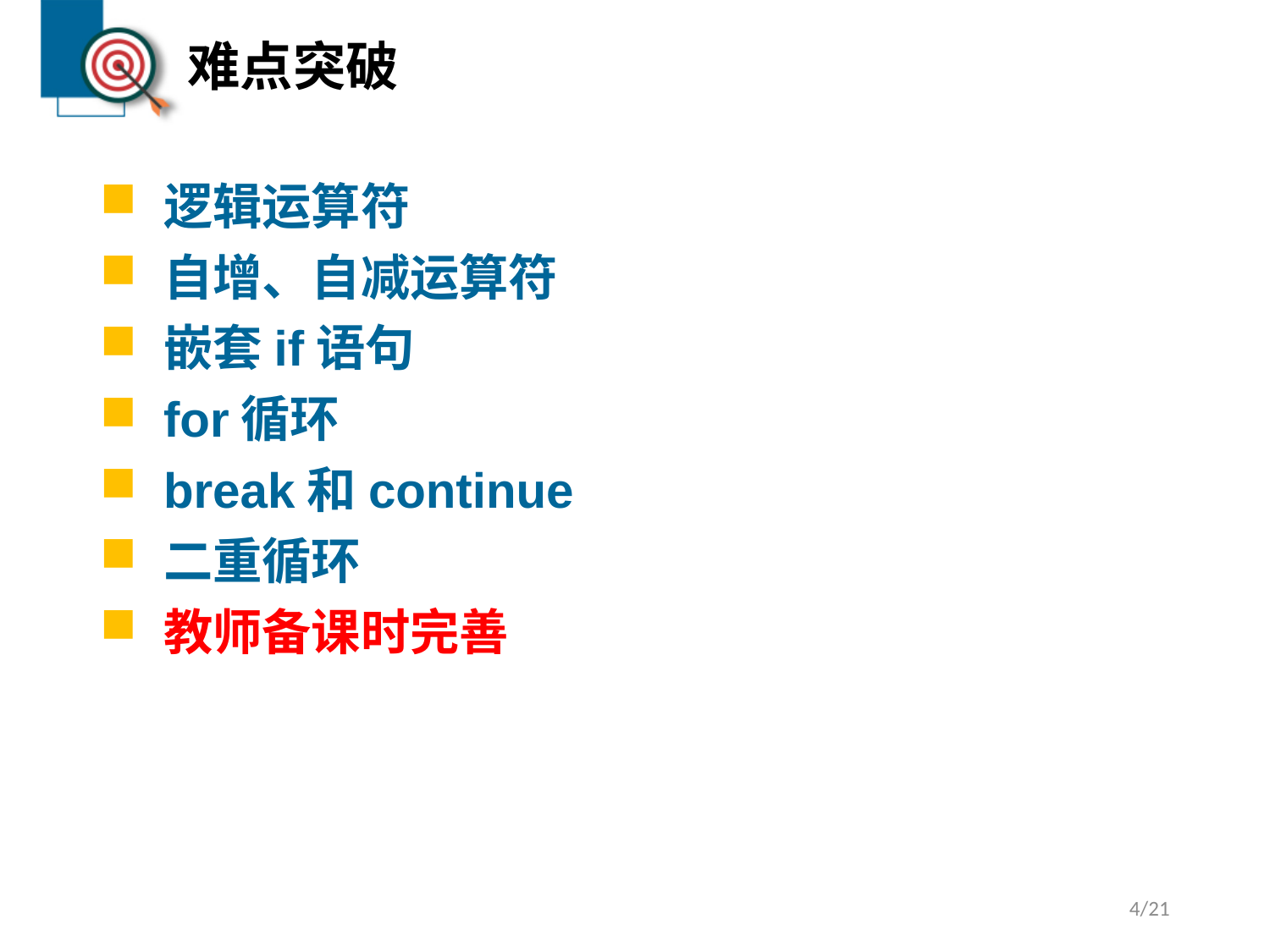

# 难点突破
逻辑运算符
自增、自减运算符
嵌套if语句
for循环
break和continue
二重循环
教师备课时完善
4/21